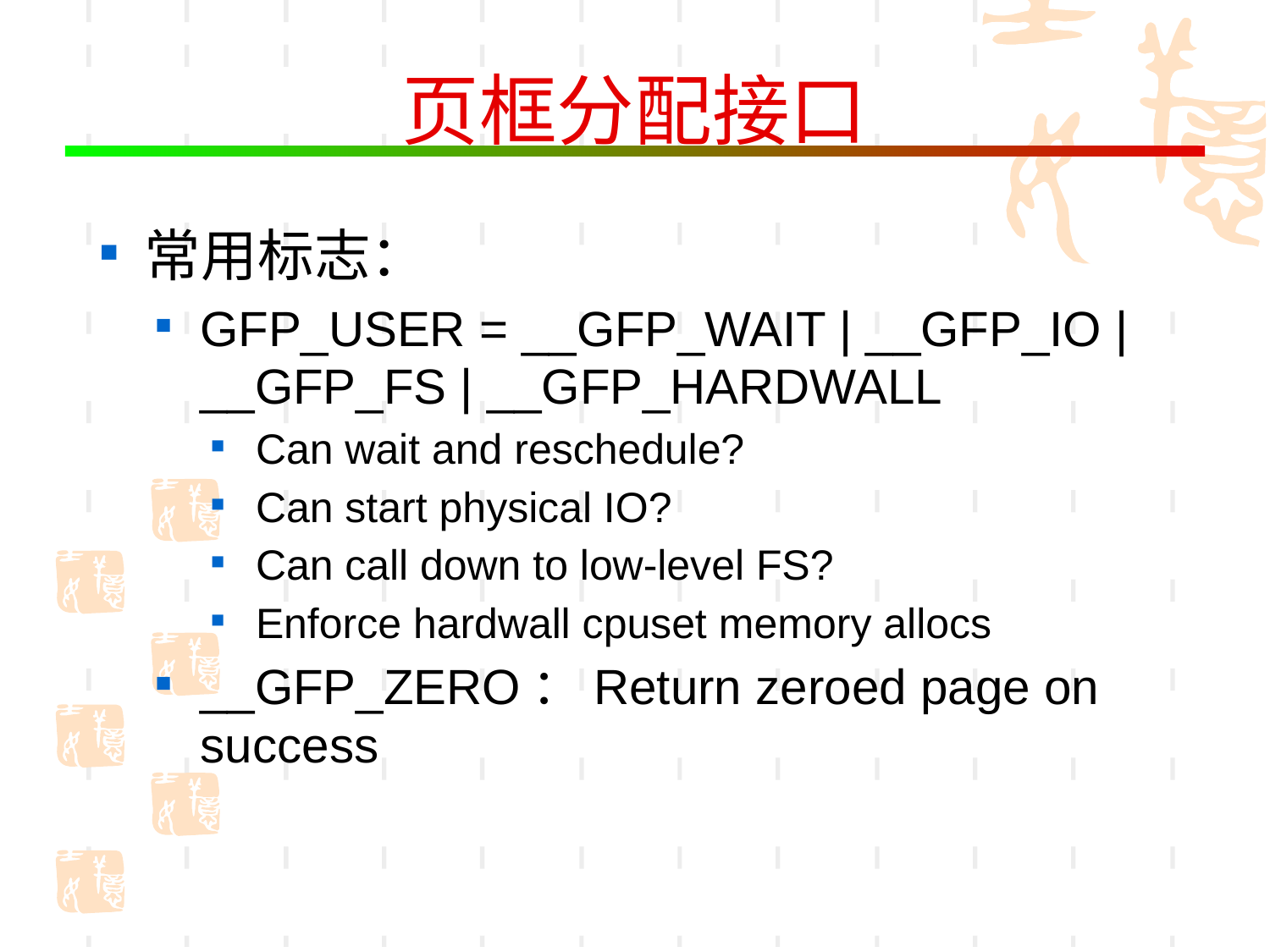

# 页框分配接口
常用标志：
GFP_USER = __GFP_WAIT | __GFP_IO | __GFP_FS | __GFP_HARDWALL
Can wait and reschedule?
Can start physical IO?
Can call down to low-level FS?
Enforce hardwall cpuset memory allocs
__GFP_ZERO：Return zeroed page on success